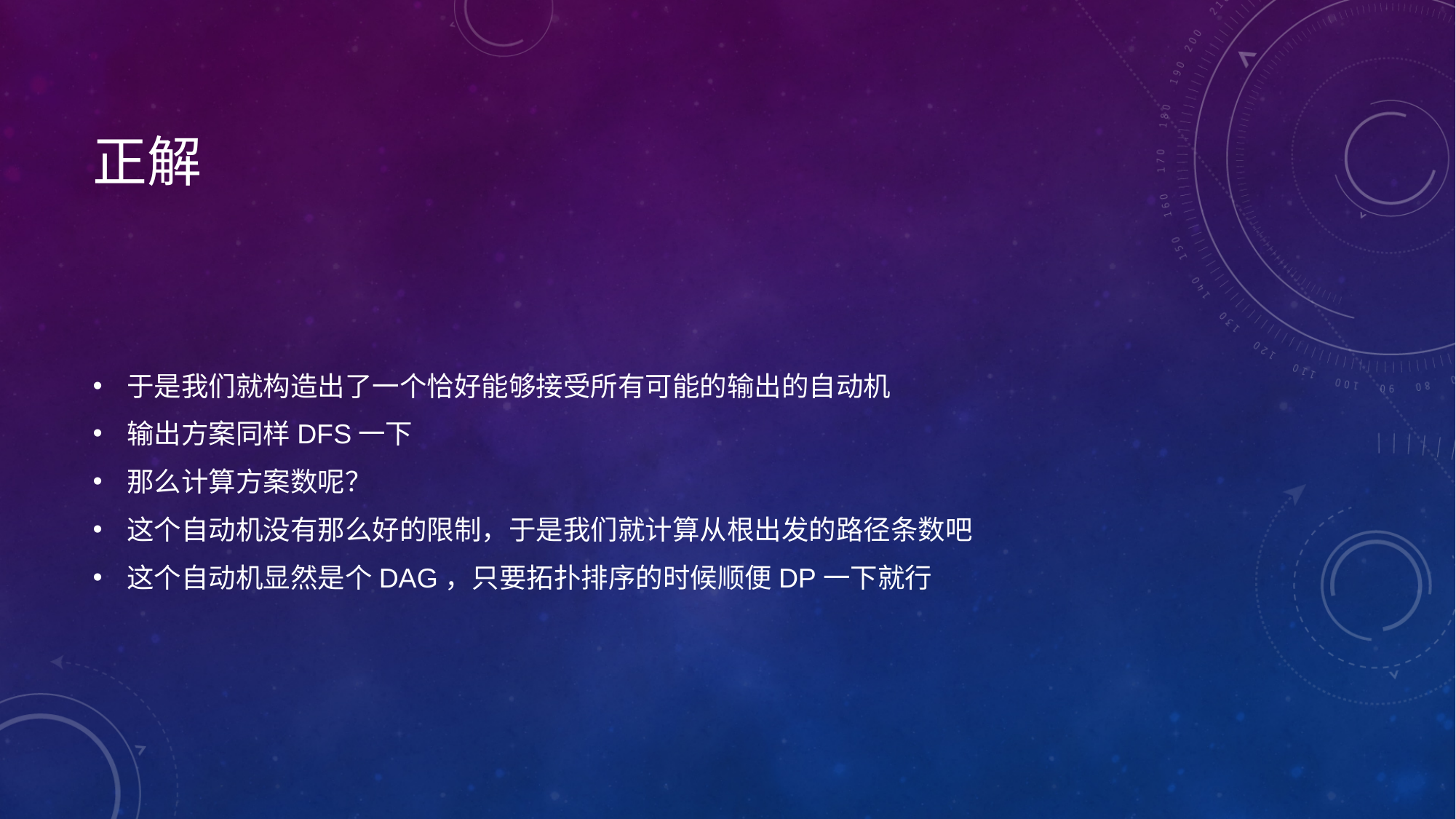

# 正解
于是我们就构造出了一个恰好能够接受所有可能的输出的自动机
输出方案同样DFS一下
那么计算方案数呢？
这个自动机没有那么好的限制，于是我们就计算从根出发的路径条数吧
这个自动机显然是个DAG，只要拓扑排序的时候顺便DP一下就行